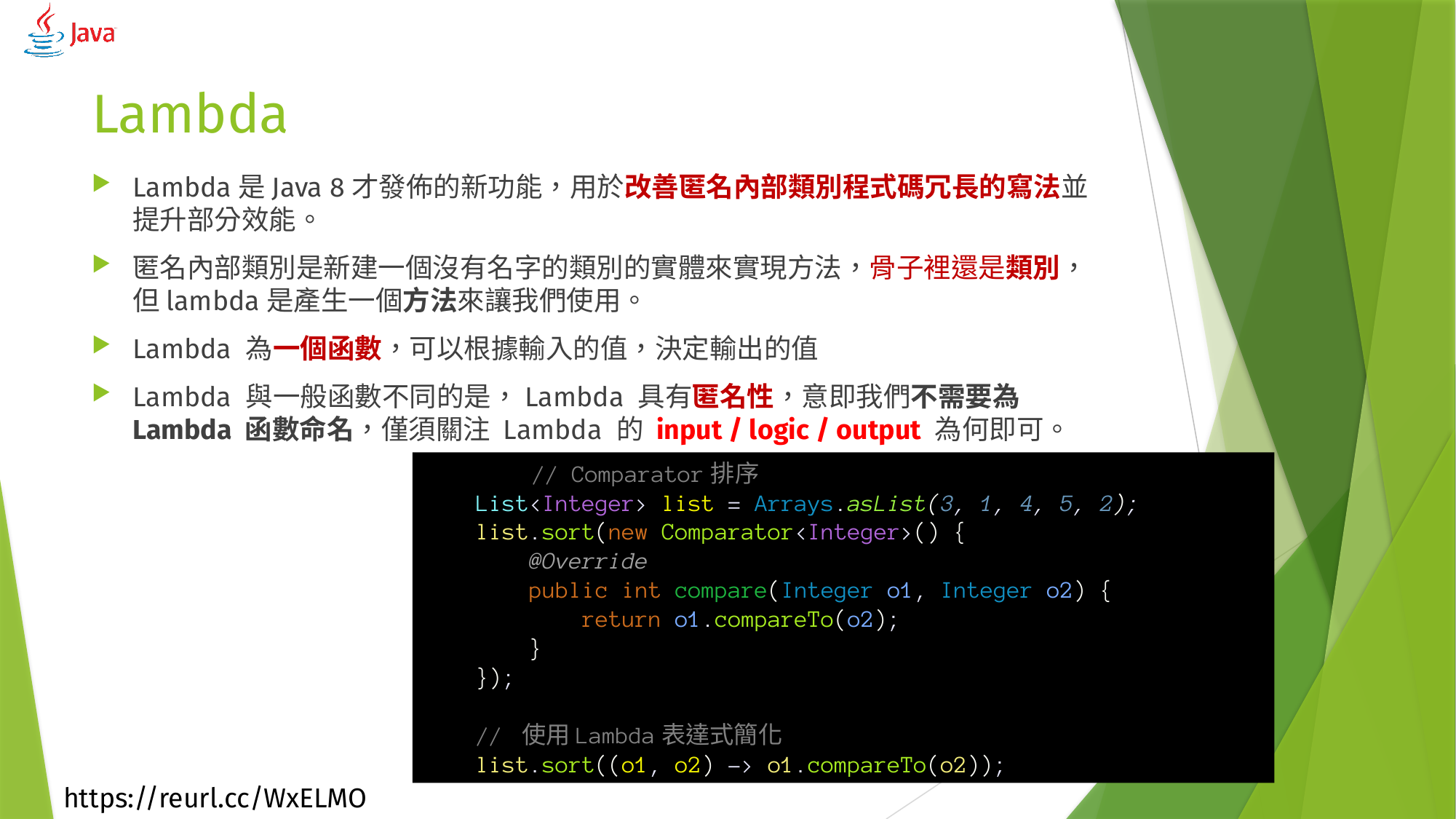

# Lambda
Lambda是Java 8才發佈的新功能，用於改善匿名內部類別程式碼冗長的寫法並提升部分效能。
匿名內部類別是新建一個沒有名字的類別的實體來實現方法，骨子裡還是類別，但lambda是產生一個方法來讓我們使用。
Lambda 為一個函數，可以根據輸入的值，決定輸出的值
Lambda 與一般函數不同的是，Lambda 具有匿名性，意即我們不需要為Lambda 函數命名，僅須關注 Lambda 的 input / logic / output 為何即可。
	// Comparator排序
    List<Integer> list = Arrays.asList(3, 1, 4, 5, 2);
    list.sort(new Comparator<Integer>() {
        @Override
        public int compare(Integer o1, Integer o2) {
            return o1.compareTo(o2);
        }
    });

    // 使用Lambda表達式簡化
    list.sort((o1, o2) -> o1.compareTo(o2));